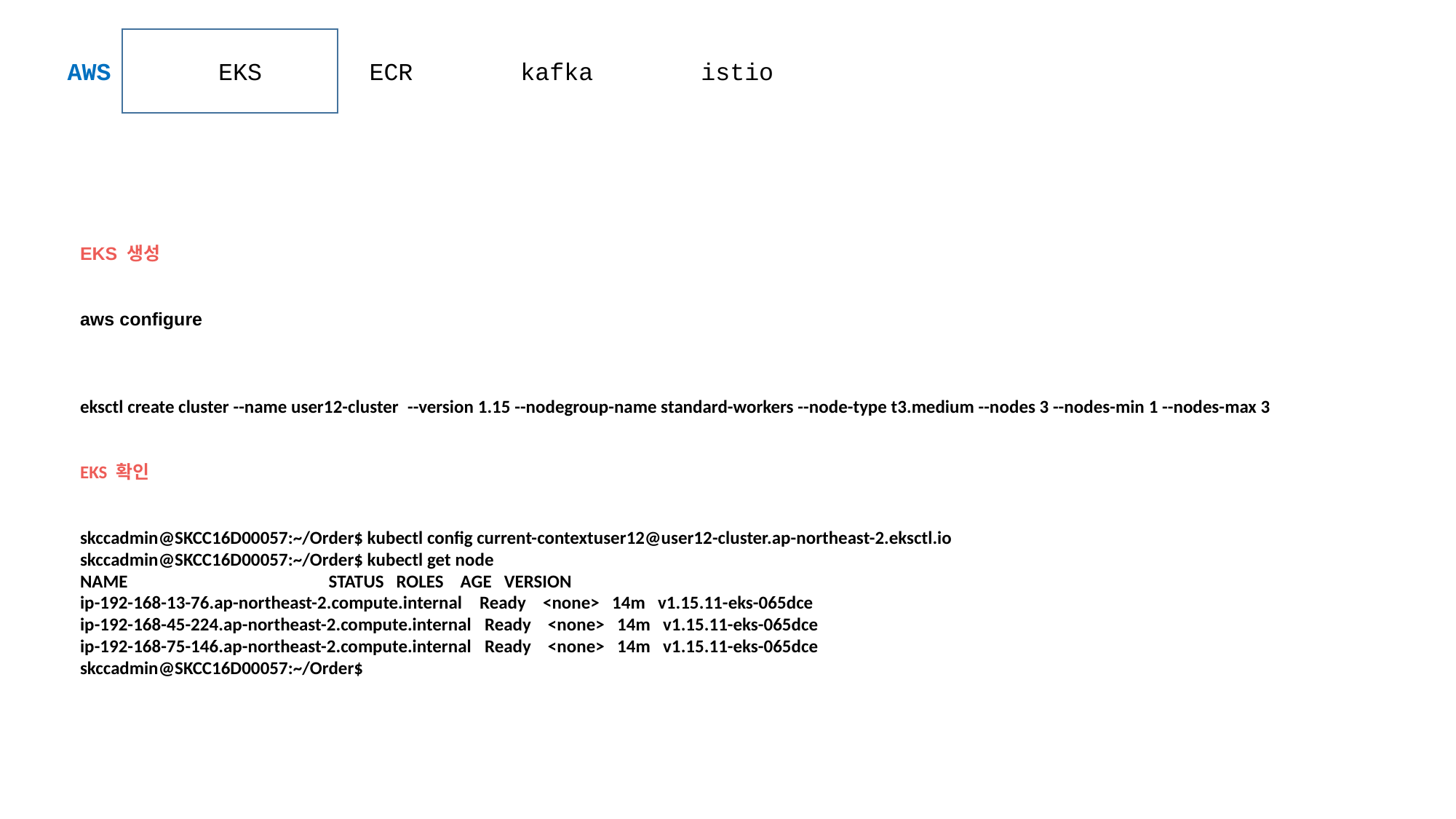

AWS
EKS
ECR
kafka
istio
EKS 생성

aws configure

eksctl create cluster --name user12-cluster  --version 1.15 --nodegroup-name standard-workers --node-type t3.medium --nodes 3 --nodes-min 1 --nodes-max 3
EKS 확인

skccadmin@SKCC16D00057:~/Order$ kubectl config current-contextuser12@user12-cluster.ap-northeast-2.eksctl.io
skccadmin@SKCC16D00057:~/Order$ kubectl get node
NAME                                                STATUS   ROLES    AGE   VERSION
ip-192-168-13-76.ap-northeast-2.compute.internal    Ready    <none>   14m   v1.15.11-eks-065dce
ip-192-168-45-224.ap-northeast-2.compute.internal   Ready    <none>   14m   v1.15.11-eks-065dce
ip-192-168-75-146.ap-northeast-2.compute.internal   Ready    <none>   14m   v1.15.11-eks-065dce
skccadmin@SKCC16D00057:~/Order$